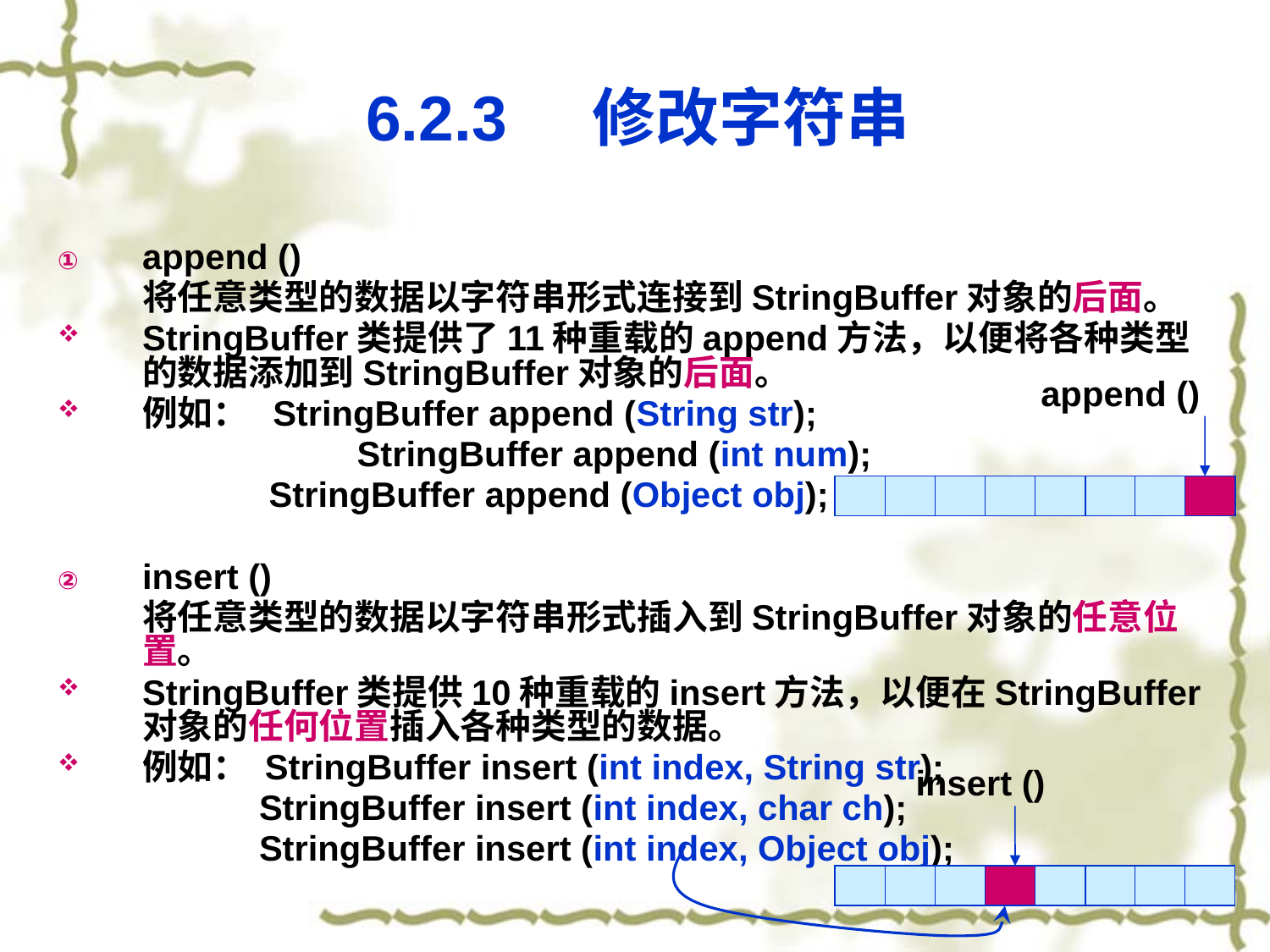

# 6.2.3    修改字符串
append ()
	将任意类型的数据以字符串形式连接到StringBuffer对象的后面。
StringBuffer类提供了11种重载的append方法，以便将各种类型的数据添加到StringBuffer对象的后面。
例如：  StringBuffer append (String str);
		         StringBuffer append (int num);
	             StringBuffer append (Object obj);

insert ()
	将任意类型的数据以字符串形式插入到StringBuffer对象的任意位置。
StringBuffer类提供10种重载的insert方法，以便在StringBuffer对象的任何位置插入各种类型的数据。
例如： StringBuffer insert (int index, String str);
	            StringBuffer insert (int index, char ch);
	            StringBuffer insert (int index, Object obj);

append ()

insert ()